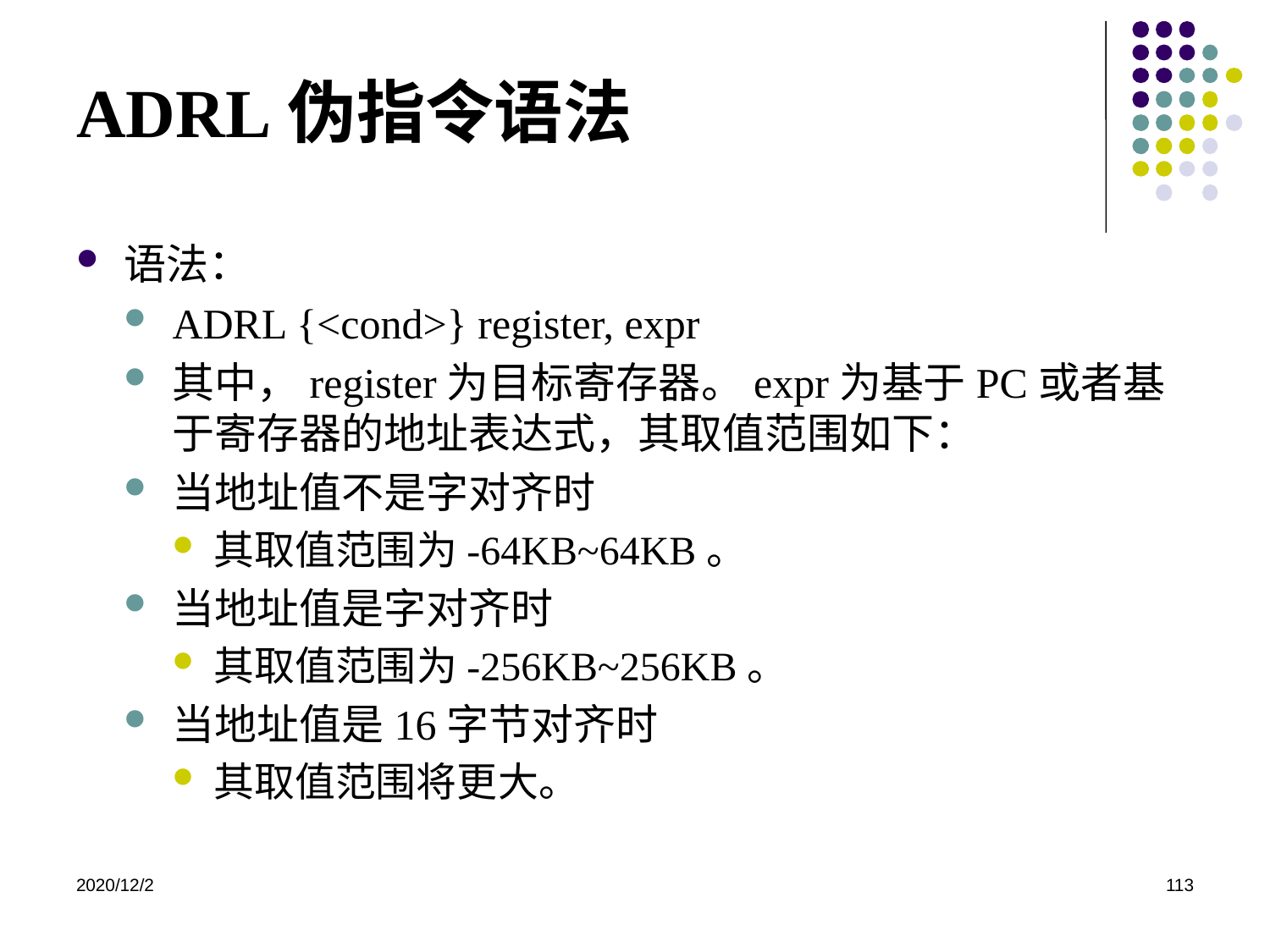

# ADRL伪指令语法
语法：
ADRL {<cond>} register, expr
其中，register为目标寄存器。expr为基于PC或者基于寄存器的地址表达式，其取值范围如下：
当地址值不是字对齐时
其取值范围为-64KB~64KB。
当地址值是字对齐时
其取值范围为-256KB~256KB。
当地址值是16字节对齐时
其取值范围将更大。
2020/12/2
113